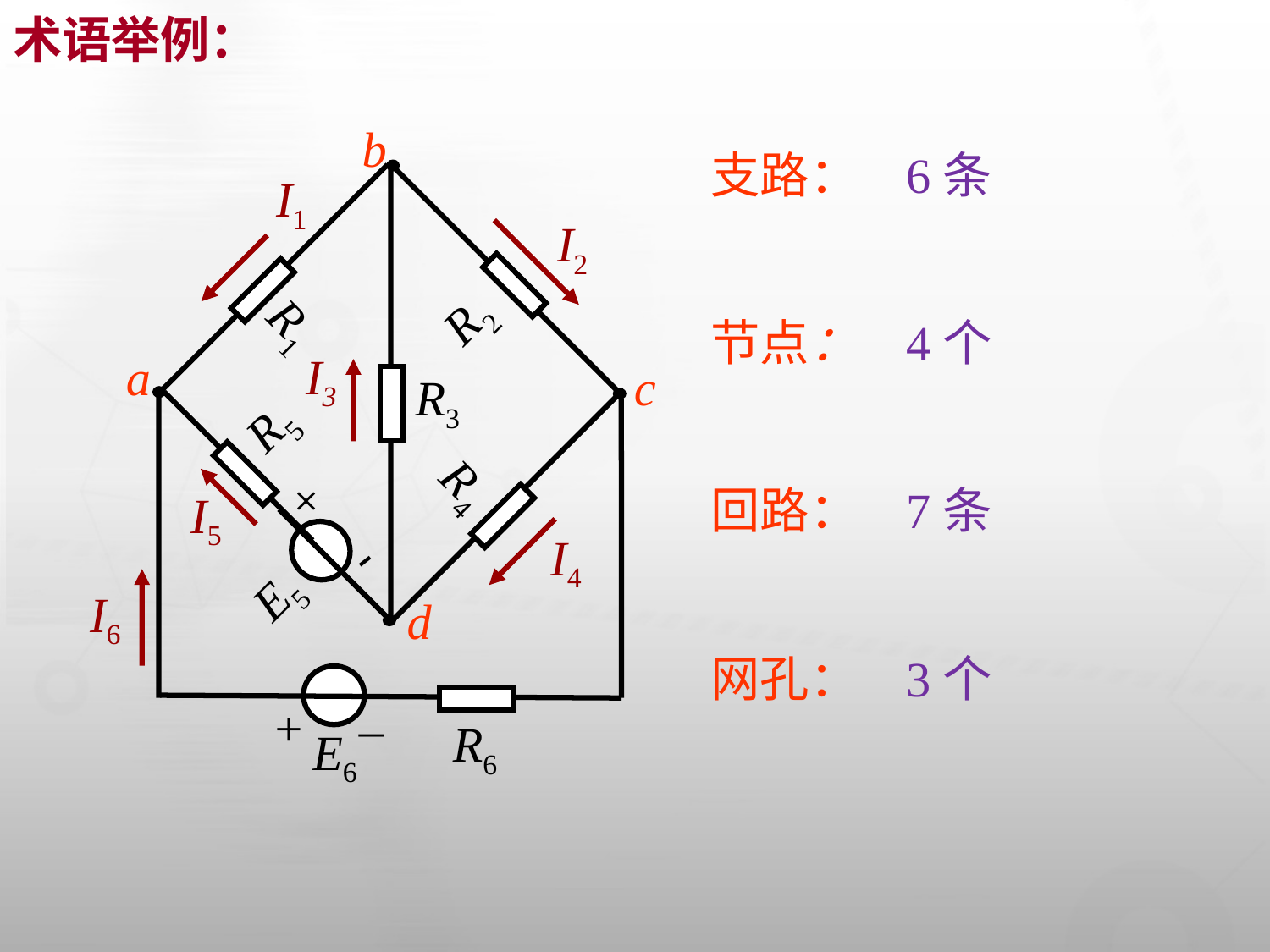

# 术语举例：
b
支路：

节点：

回路：

网孔：
6条

4个

7条

3个

I1

I2

R2
R1
I3
a

c

R3

R5

R4
+

I5

I4

-
E5

I6
d

_
+
R6
E6